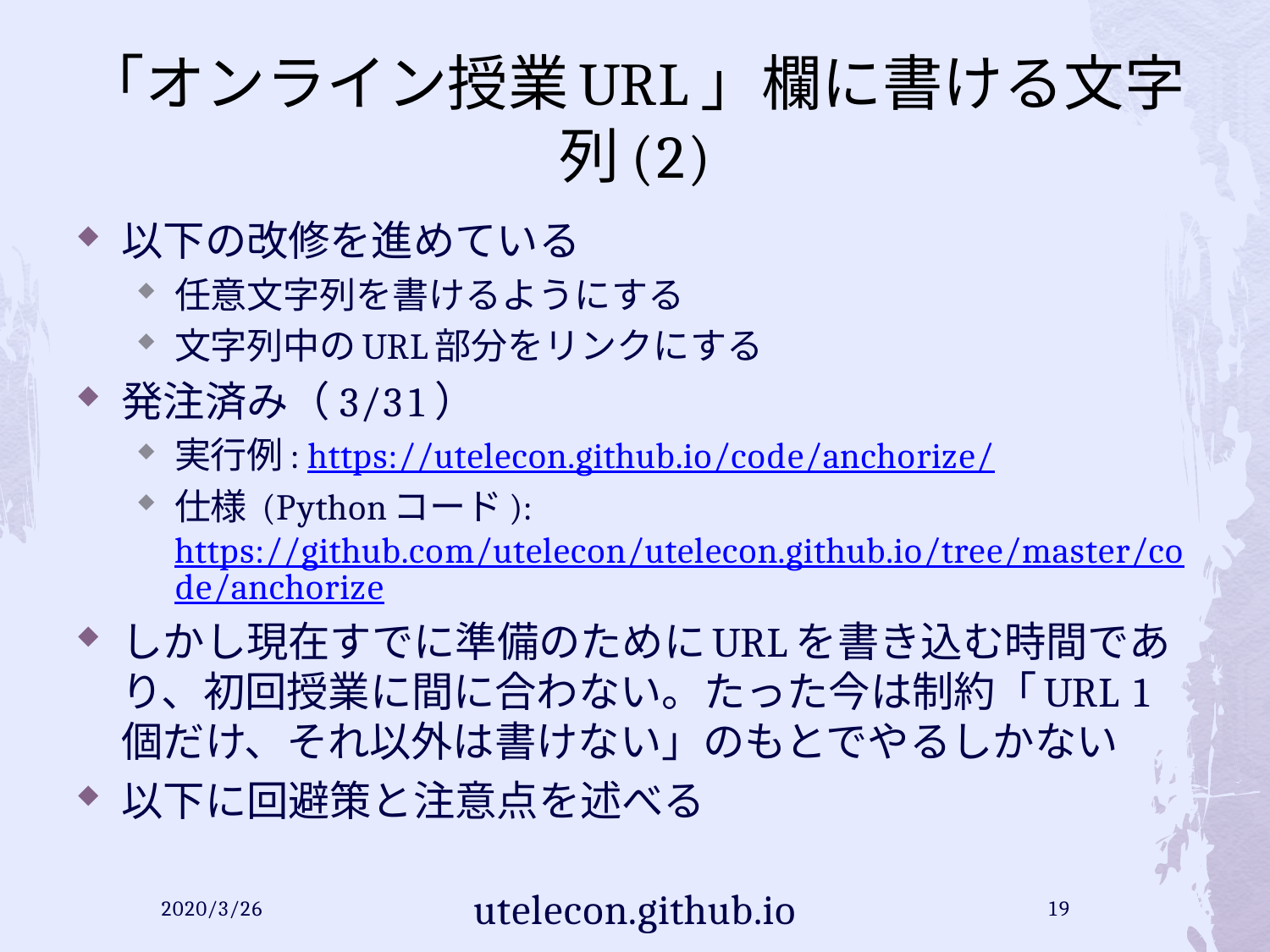

# 「オンライン授業URL」欄に書ける文字列(2)
以下の改修を進めている
任意文字列を書けるようにする
文字列中のURL部分をリンクにする
発注済み（3/31）
実行例: https://utelecon.github.io/code/anchorize/
仕様 (Pythonコード): https://github.com/utelecon/utelecon.github.io/tree/master/code/anchorize
しかし現在すでに準備のためにURLを書き込む時間であり、初回授業に間に合わない。たった今は制約「URL 1個だけ、それ以外は書けない」のもとでやるしかない
以下に回避策と注意点を述べる
2020/3/26
utelecon.github.io
19